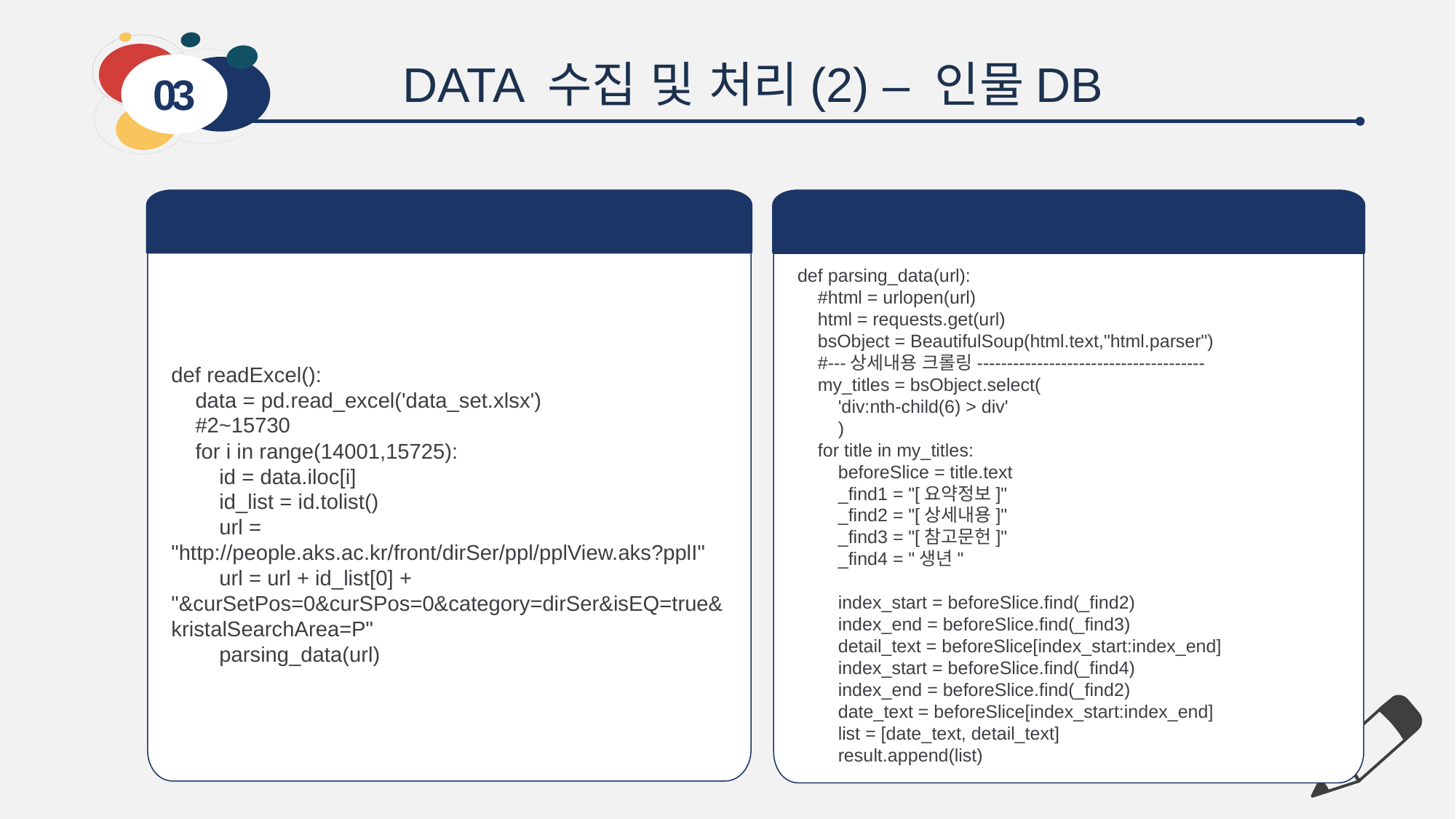

DATA 수집 및 처리(2) – 인물DB
03
엑셀 읽어오기(ID)
크롤링 코드
def readExcel():
    data = pd.read_excel('data_set.xlsx')
    #2~15730
    for i in range(14001,15725):
        id = data.iloc[i]
        id_list = id.tolist()
        url = "http://people.aks.ac.kr/front/dirSer/ppl/pplView.aks?pplI"
        url = url + id_list[0] + "&curSetPos=0&curSPos=0&category=dirSer&isEQ=true&kristalSearchArea=P"
        parsing_data(url)
def parsing_data(url):
    #html = urlopen(url)
    html = requests.get(url)
    bsObject = BeautifulSoup(html.text,"html.parser")
    #---상세내용 크롤링--------------------------------------
    my_titles = bsObject.select(
        'div:nth-child(6) > div'
        )
    for title in my_titles:
        beforeSlice = title.text
        _find1 = "[요약정보]"
        _find2 = "[상세내용]"
        _find3 = "[참고문헌]"
        _find4 = "생년"

        index_start = beforeSlice.find(_find2)
        index_end = beforeSlice.find(_find3)
        detail_text = beforeSlice[index_start:index_end]
        index_start = beforeSlice.find(_find4)
        index_end = beforeSlice.find(_find2)
        date_text = beforeSlice[index_start:index_end]
        list = [date_text, detail_text]
        result.append(list)